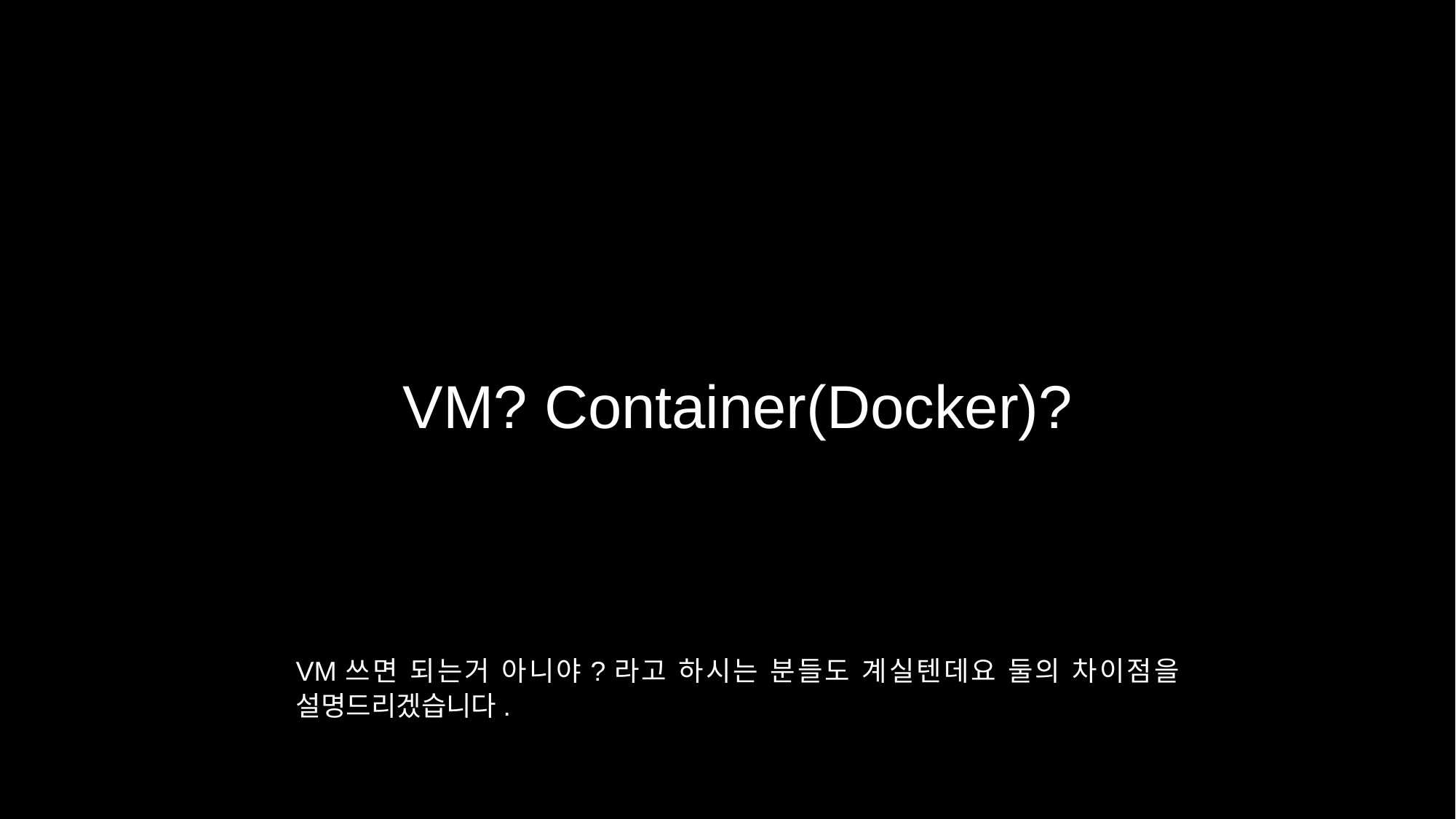

# VM? Container(Docker)?
VM쓰면 되는거 아니야?라고 하시는 분들도 계실텐데요 둘의 차이점을 설명드리겠습니다.